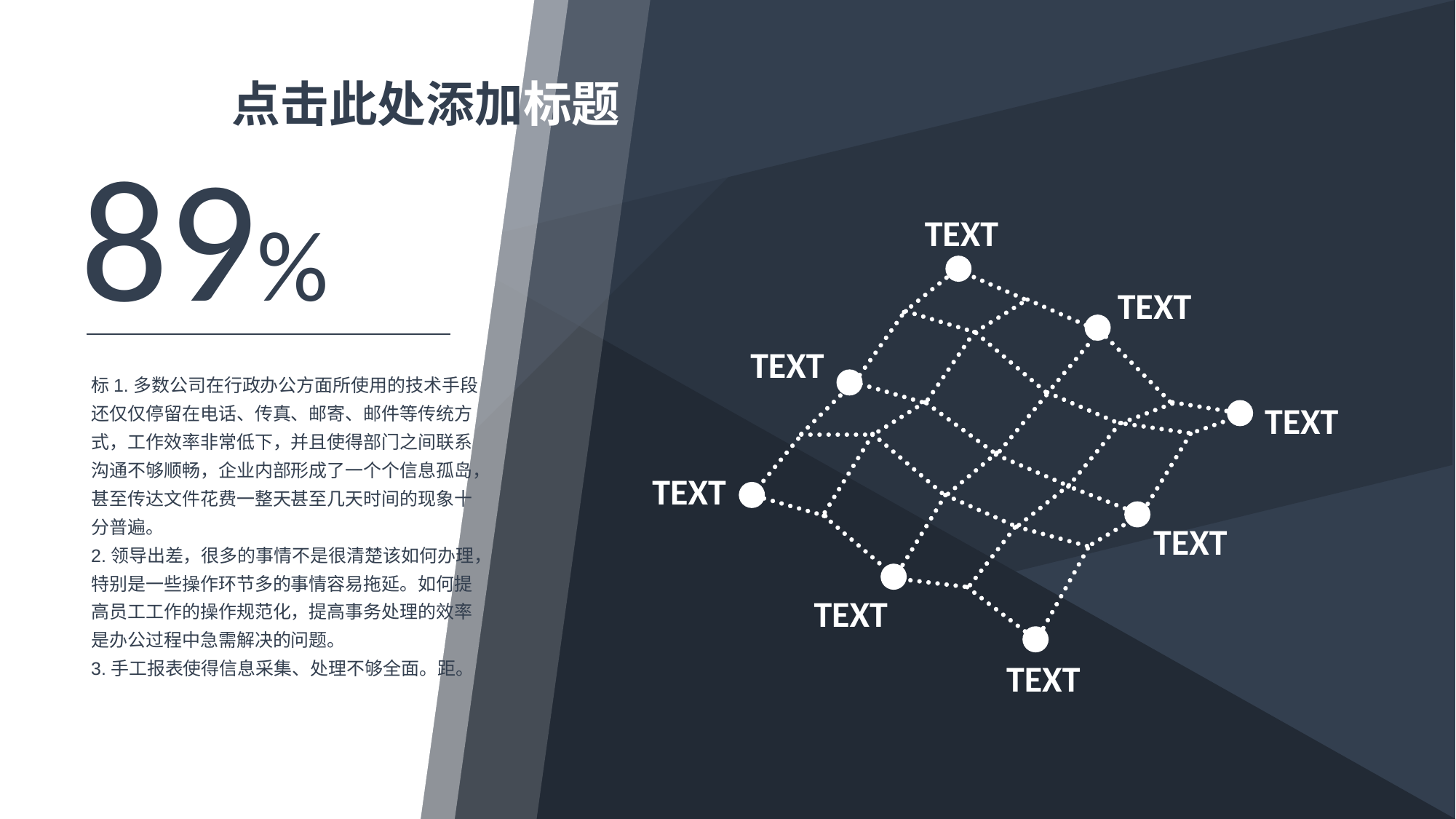

点击此处添加标题
89%

TEXT

TEXT

TEXT
标1.多数公司在行政办公方面所使用的技术手段还仅仅停留在电话、传真、邮寄、邮件等传统方式，工作效率非常低下，并且使得部门之间联系沟通不够顺畅，企业内部形成了一个个信息孤岛，甚至传达文件花费一整天甚至几天时间的现象十分普遍。
2.领导出差，很多的事情不是很清楚该如何办理，特别是一些操作环节多的事情容易拖延。如何提高员工工作的操作规范化，提高事务处理的效率是办公过程中急需解决的问题。
3.手工报表使得信息采集、处理不够全面。距。

TEXT

TEXT

TEXT

TEXT

TEXT